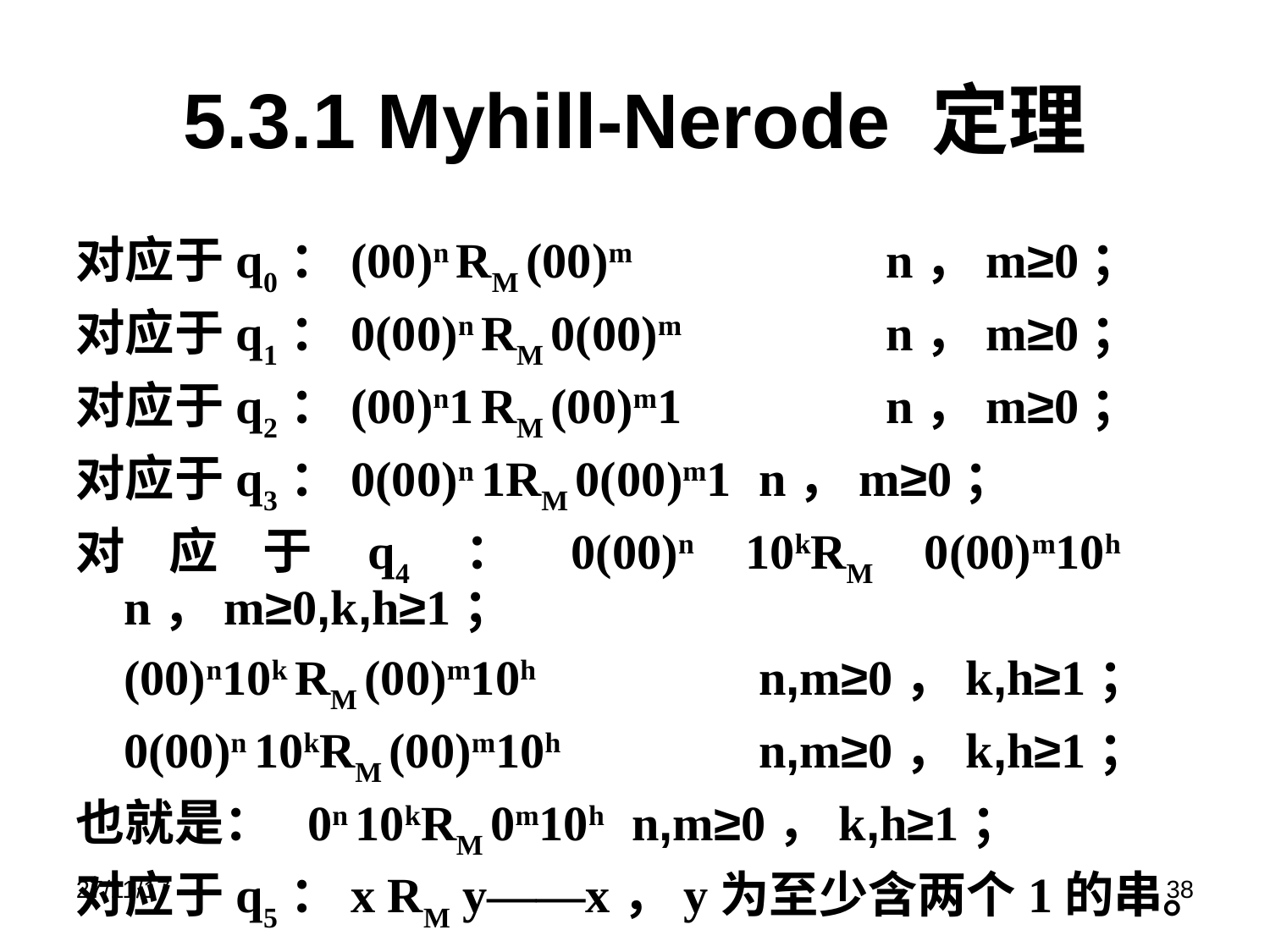

# 5.3.1 Myhill-Nerode 定理
对应于q0：(00)n RM (00)m		n，m≥0；
对应于q1：0(00)n RM 0(00)m		n，m≥0；
对应于q2：(00)n1 RM (00)m1		n，m≥0；
对应于q3：0(00)n 1RM 0(00)m1	n，m≥0；
对应于q4：0(00)n 10kRM 0(00)m10h	n，m≥0,k,h≥1；
	(00)n10k RM (00)m10h		n,m≥0，k,h≥1；
	0(00)n 10kRM (00)m10h		n,m≥0，k,h≥1；
也就是：  0n 10kRM 0m10h	n,m≥0，k,h≥1；
对应于q5：x RM y——x，y为至少含两个1的串。
27/11/17
38